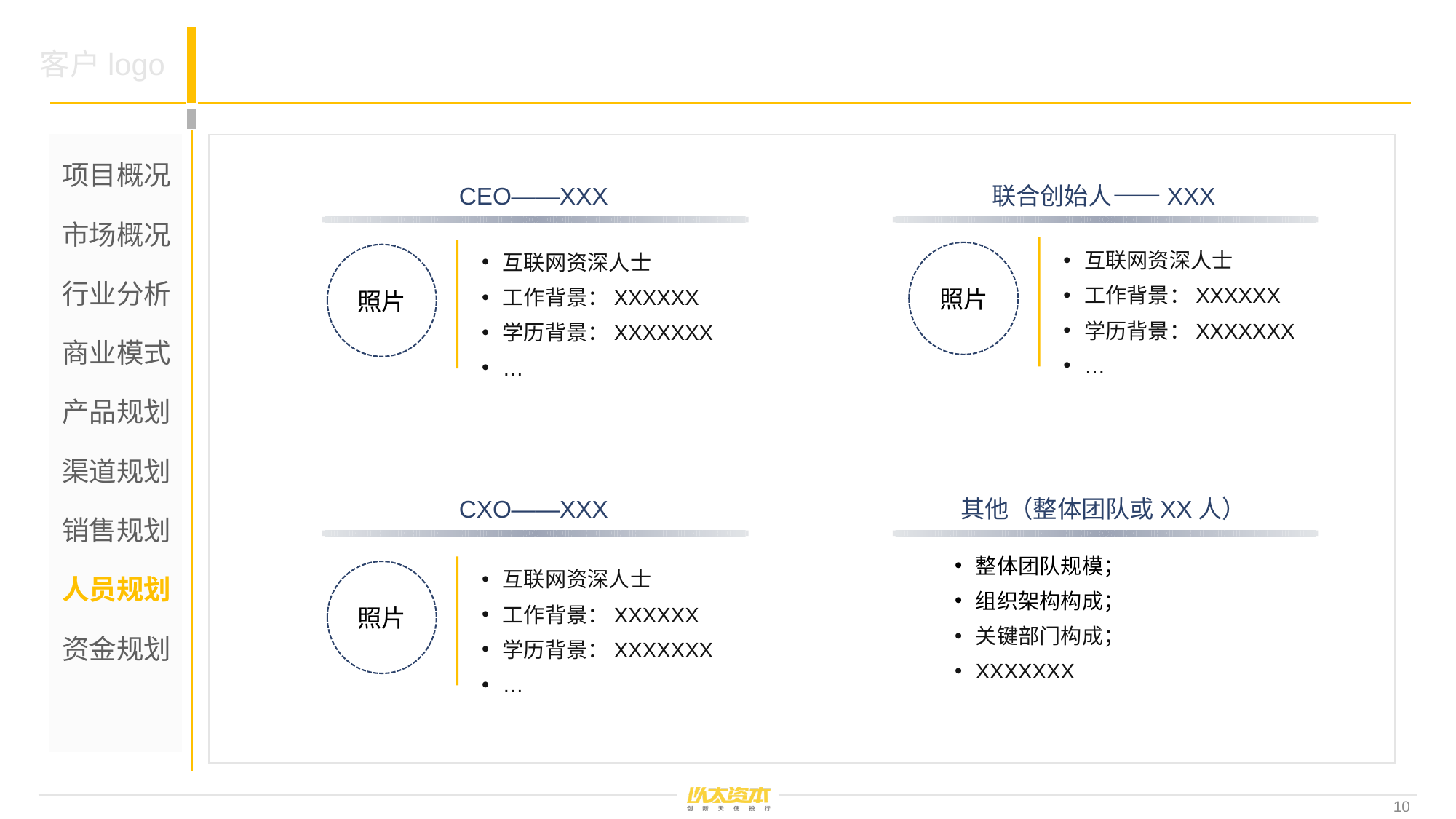

#
项目概况
市场概况
行业分析
商业模式
产品规划
渠道规划
销售规划
人员规划
资金规划

CEO——XXX
联合创始人——XXX

互联网资深人士
工作背景：XXXXXX
学历背景：XXXXXXX
…

照片

互联网资深人士
工作背景：XXXXXX
学历背景：XXXXXXX
…

照片

CXO——XXX
其他（整体团队或XX人）

整体团队规模；
组织架构构成；
关键部门构成；
XXXXXXX

互联网资深人士
工作背景：XXXXXX
学历背景：XXXXXXX
…

照片

10